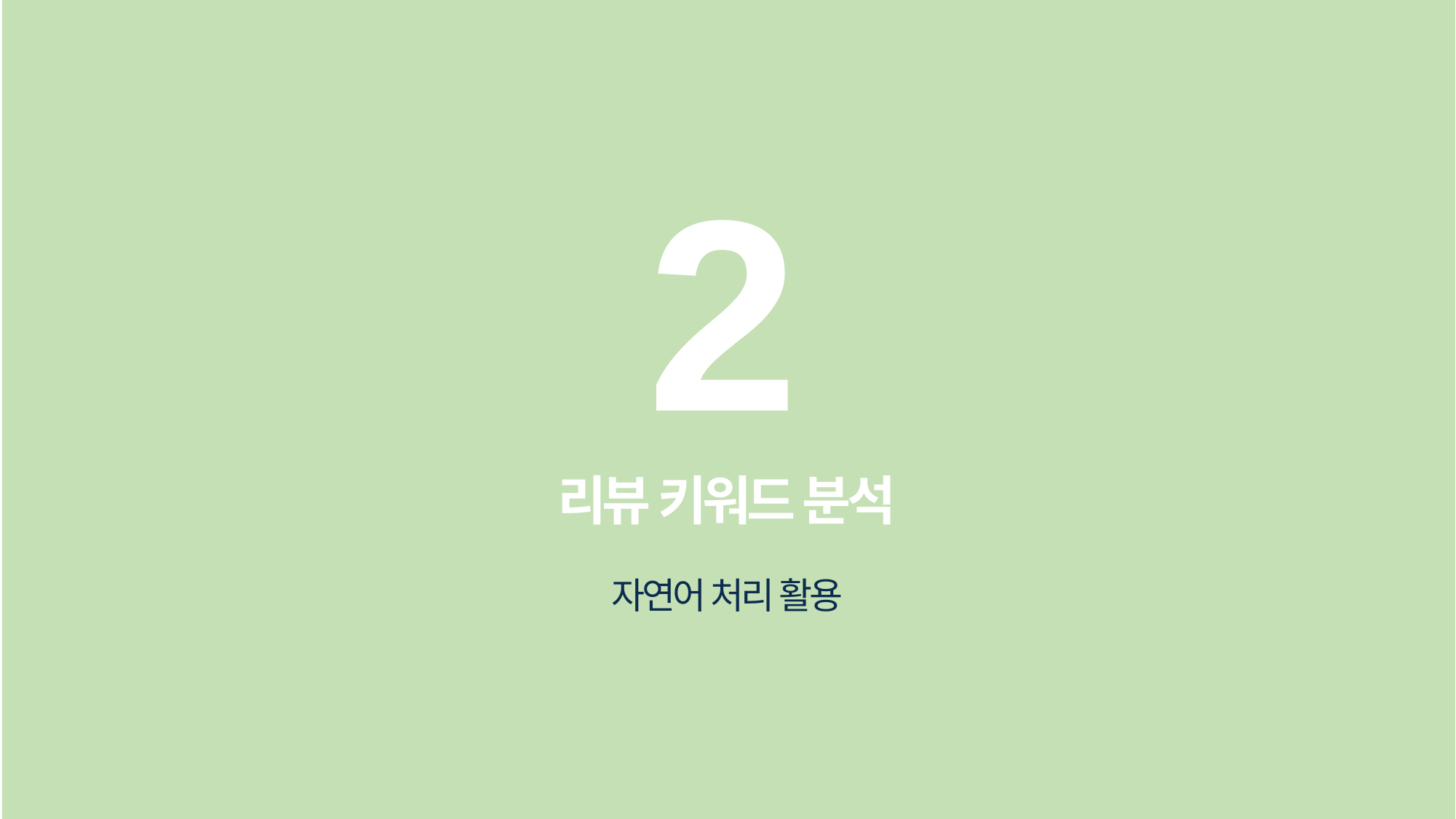

# 2
리뷰 키워드 분석
자연어 처리 활용